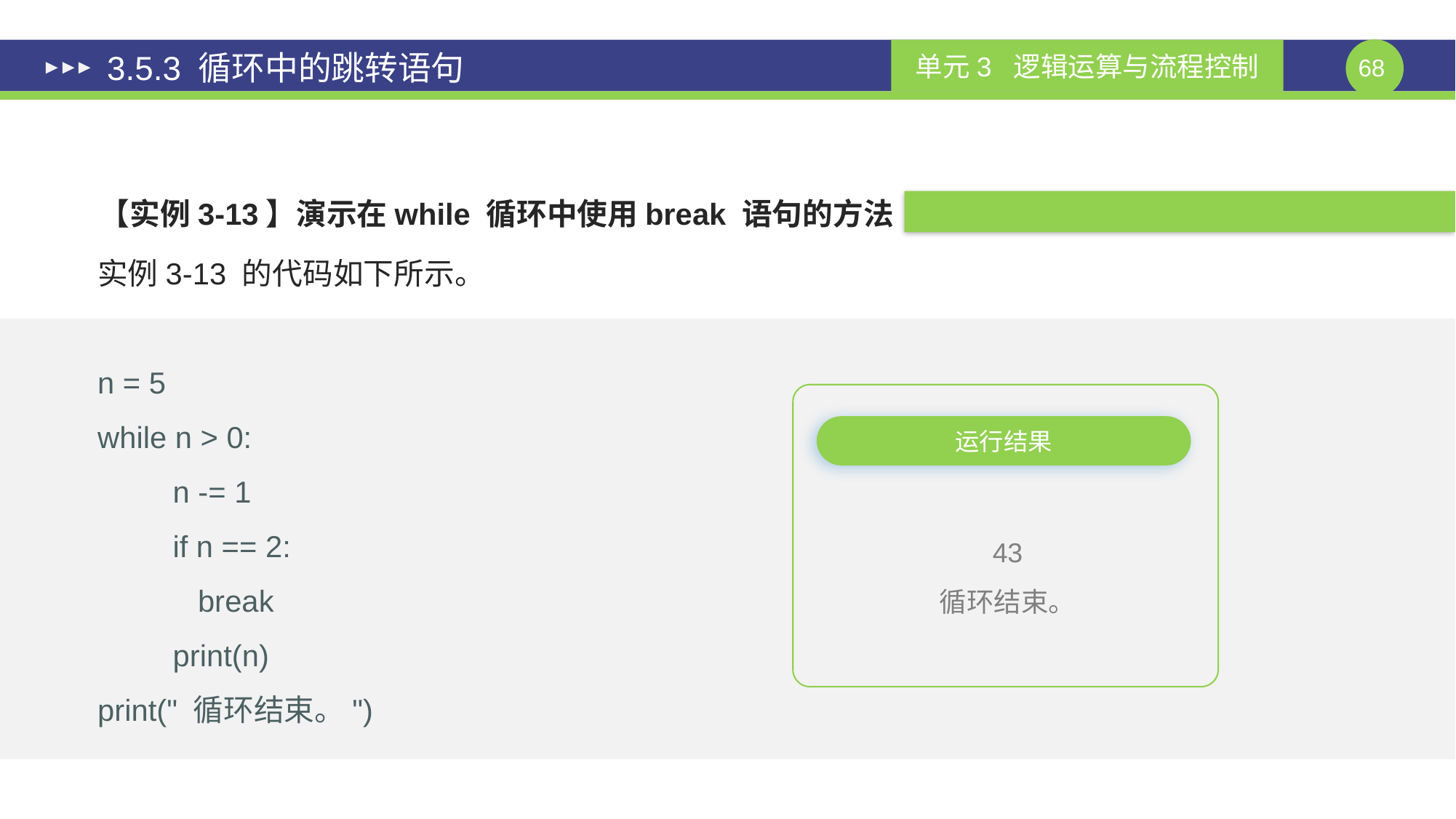

# 3.5.3 循环中的跳转语句
【实例3-13】演示在while 循环中使用break 语句的方法

实例3-13 的代码如下所示。

n = 5
while n > 0:
         n -= 1
         if n == 2:
            break
         print(n)
print(" 循环结束。")

运行结果
43
循环结束。